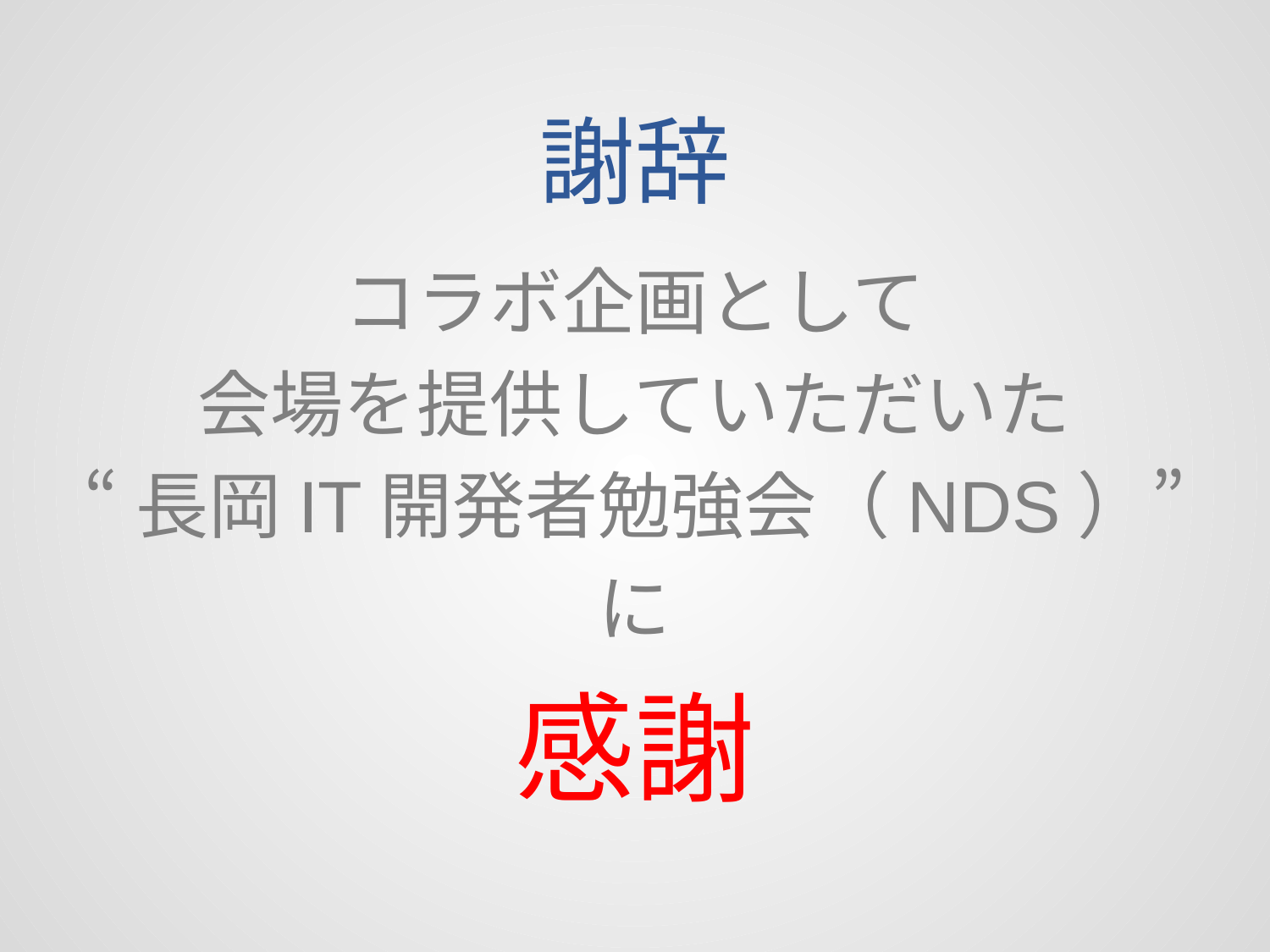

# 謝辞
コラボ企画として
会場を提供していただいた
“長岡IT開発者勉強会（NDS）”
に
感謝